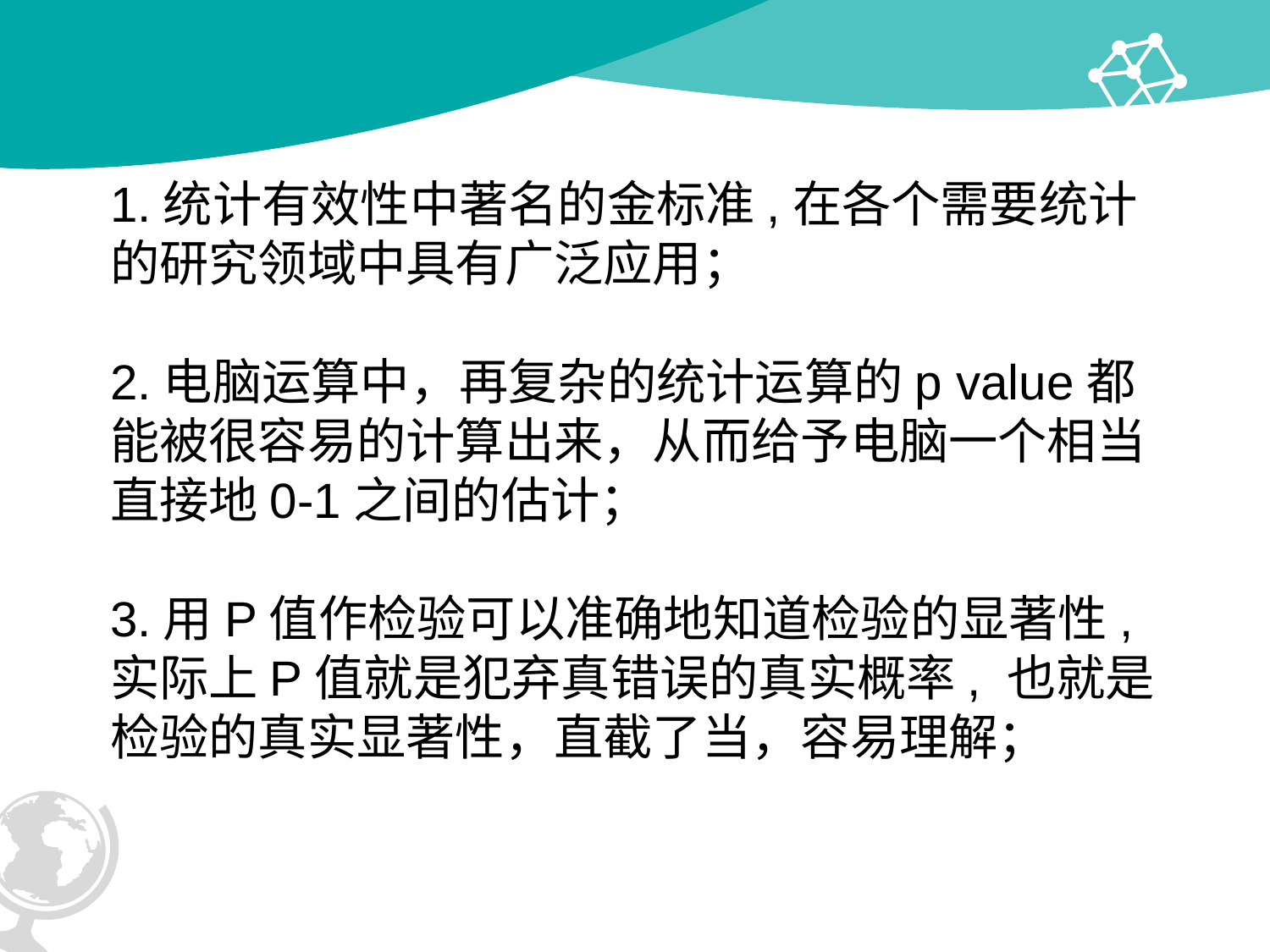

1.统计有效性中著名的金标准,在各个需要统计的研究领域中具有广泛应用；

2.电脑运算中，再复杂的统计运算的p value都能被很容易的计算出来，从而给予电脑一个相当直接地0-1之间的估计；

3.用P值作检验可以准确地知道检验的显著性, 实际上P值就是犯弃真错误的真实概率, 也就是检验的真实显著性，直截了当，容易理解；